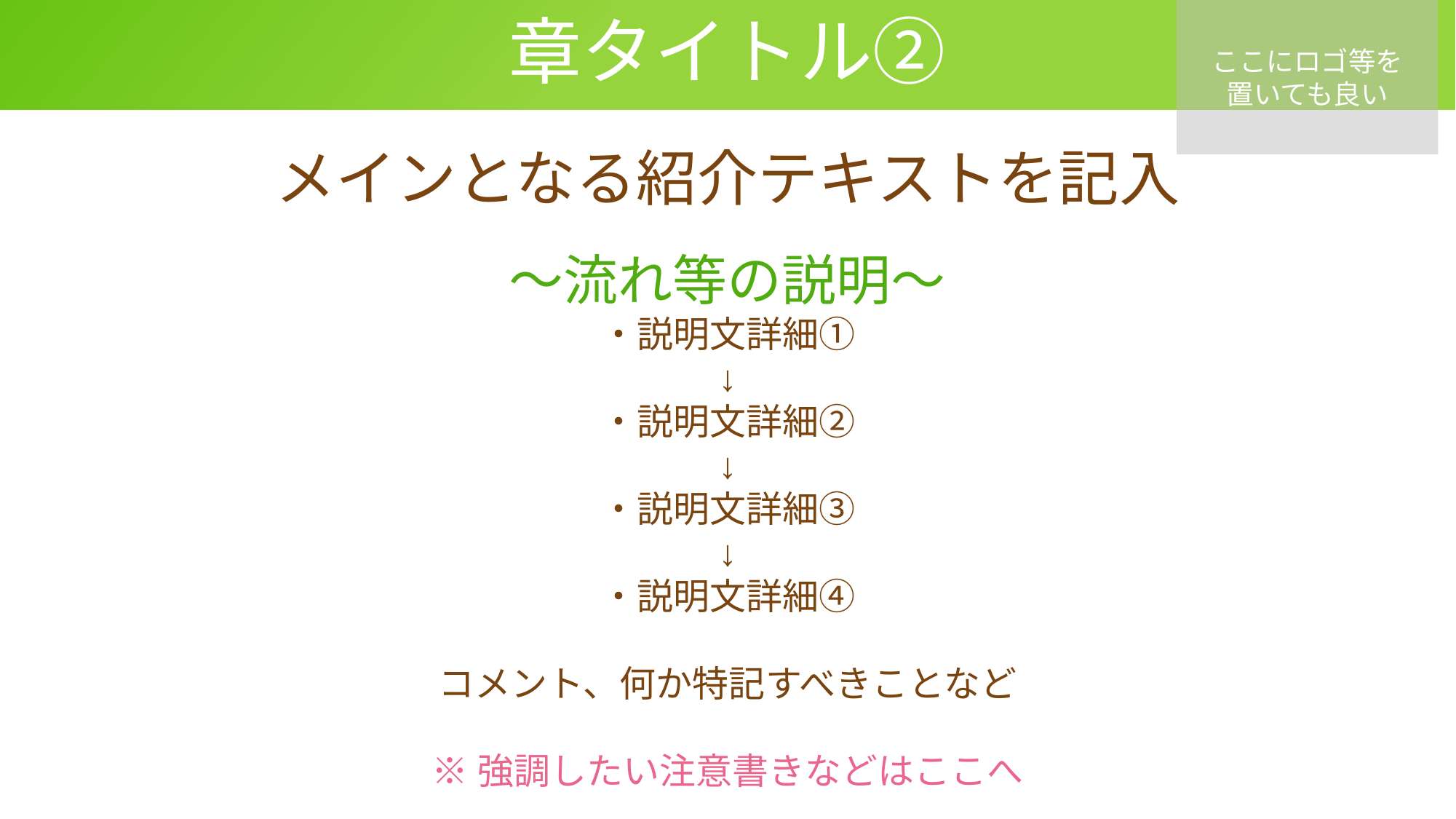

ここにロゴ等を
置いても良い
章タイトル②
メインとなる紹介テキストを記入

～流れ等の説明～
・説明文詳細①
↓
・説明文詳細②
↓
・説明文詳細③
↓
・説明文詳細④

コメント、何か特記すべきことなど

※強調したい注意書きなどはここへ